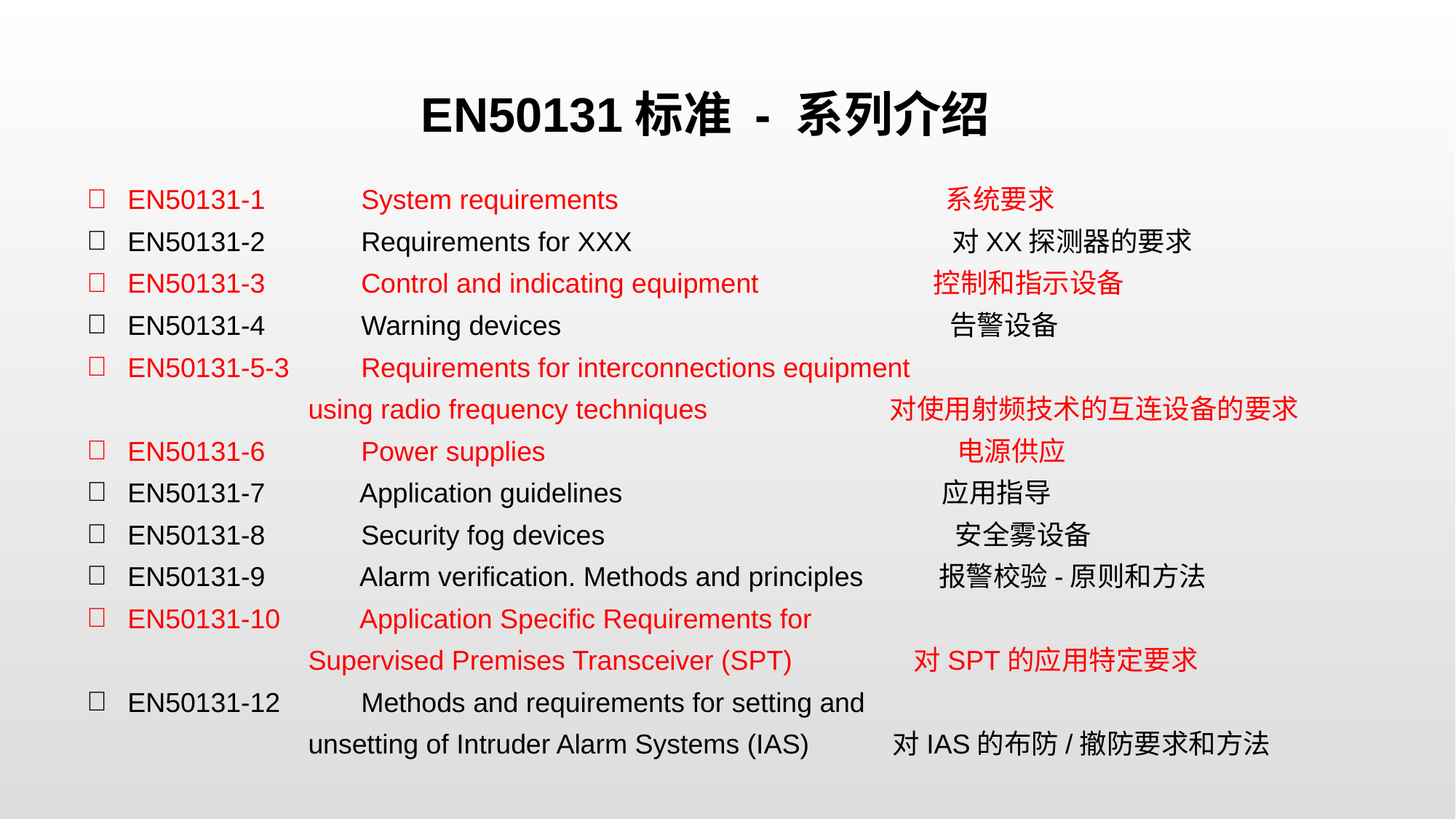

EN50131标准 - 系列介绍

EN50131-1	  System requirements                                          系统要求
EN50131-2	  Requirements for XXX                                         对XX探测器的要求
EN50131-3	  Control and indicating equipment                      控制和指示设备
EN50131-4	  Warning devices                                                  告警设备
EN50131-5-3	  Requirements for interconnections equipment
                             using radio frequency techniques                       对使用射频技术的互连设备的要求
EN50131-6	  Power supplies                                                     电源供应
EN50131-7	  Application guidelines                                         应用指导
EN50131-8	  Security fog devices                                             安全雾设备
EN50131-9	  Alarm verification. Methods and principles         报警校验-原则和方法
EN50131-10	  Application Specific Requirements for
                             Supervised Premises Transceiver (SPT)               对SPT的应用特定要求
EN50131-12	  Methods and requirements for setting and
                             unsetting of Intruder Alarm Systems (IAS)          对IAS的布防/撤防要求和方法